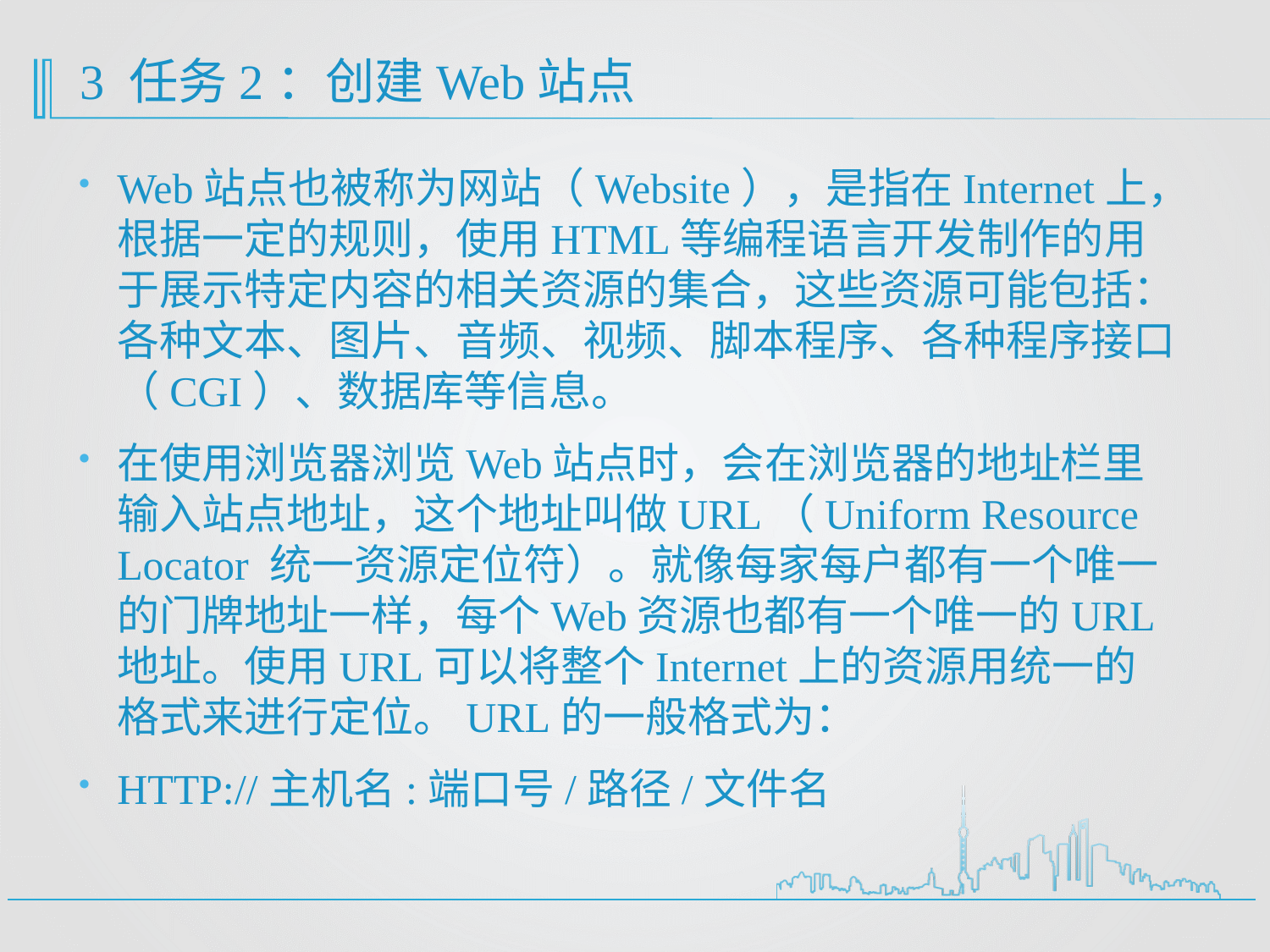

# 3 任务2：创建Web站点
Web站点也被称为网站（Website），是指在Internet上，根据一定的规则，使用HTML等编程语言开发制作的用于展示特定内容的相关资源的集合，这些资源可能包括：各种文本、图片、音频、视频、脚本程序、各种程序接口（CGI）、数据库等信息。
在使用浏览器浏览Web站点时，会在浏览器的地址栏里输入站点地址，这个地址叫做URL（Uniform Resource Locator 统一资源定位符）。就像每家每户都有一个唯一的门牌地址一样，每个Web资源也都有一个唯一的URL地址。使用URL可以将整个Internet上的资源用统一的格式来进行定位。URL的一般格式为：
HTTP://主机名:端口号/路径/文件名